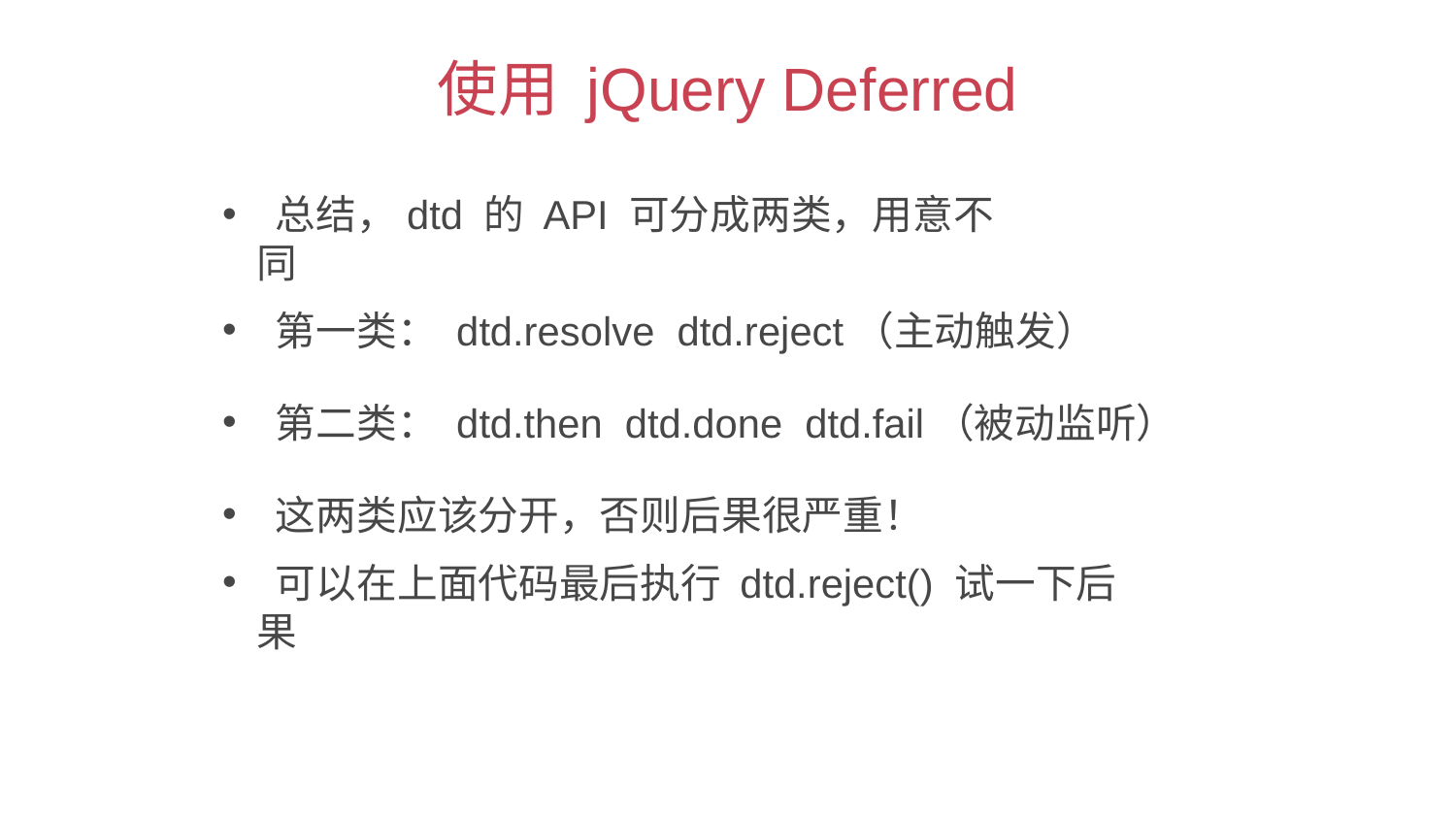

使用 jQuery Deferred
 总结，dtd 的 API 可分成两类，用意不同
 第一类： dtd.resolve  dtd.reject（主动触发）
 第二类： dtd.then  dtd.done  dtd.fail（被动监听）
 这两类应该分开，否则后果很严重！
 可以在上面代码最后执行 dtd.reject() 试一下后果